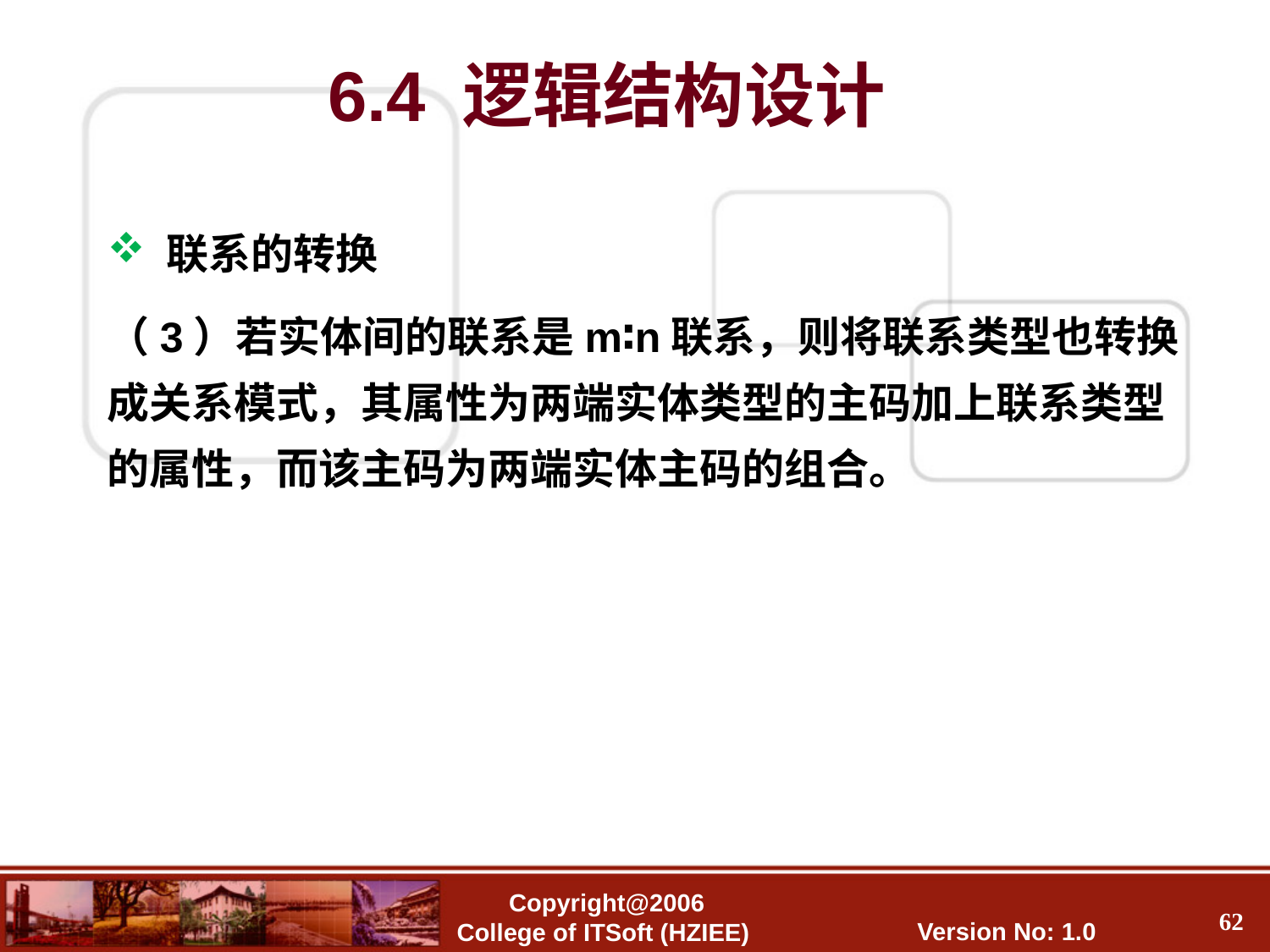

6.4 逻辑结构设计
 联系的转换
（3）若实体间的联系是m∶n联系，则将联系类型也转换成关系模式，其属性为两端实体类型的主码加上联系类型的属性，而该主码为两端实体主码的组合。